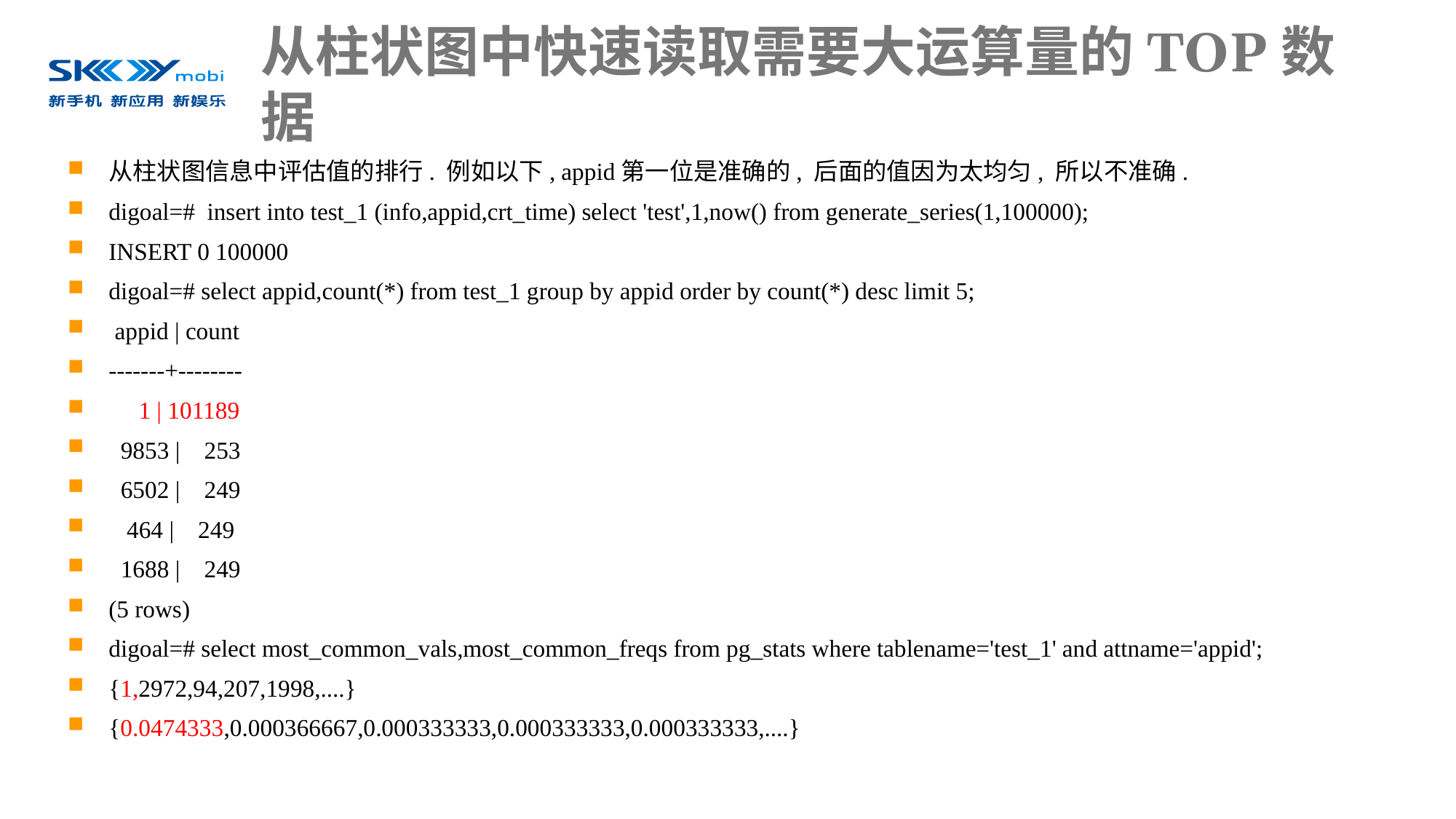

# 从柱状图中快速读取需要大运算量的TOP数据
从柱状图信息中评估值的排行. 例如以下, appid第一位是准确的, 后面的值因为太均匀, 所以不准确.
digoal=#  insert into test_1 (info,appid,crt_time) select 'test',1,now() from generate_series(1,100000);
INSERT 0 100000
digoal=# select appid,count(*) from test_1 group by appid order by count(*) desc limit 5;
 appid | count
-------+--------
     1 | 101189
  9853 |    253
  6502 |    249
   464 |    249
  1688 |    249
(5 rows)
digoal=# select most_common_vals,most_common_freqs from pg_stats where tablename='test_1' and attname='appid';
{1,2972,94,207,1998,....}
{0.0474333,0.000366667,0.000333333,0.000333333,0.000333333,....}